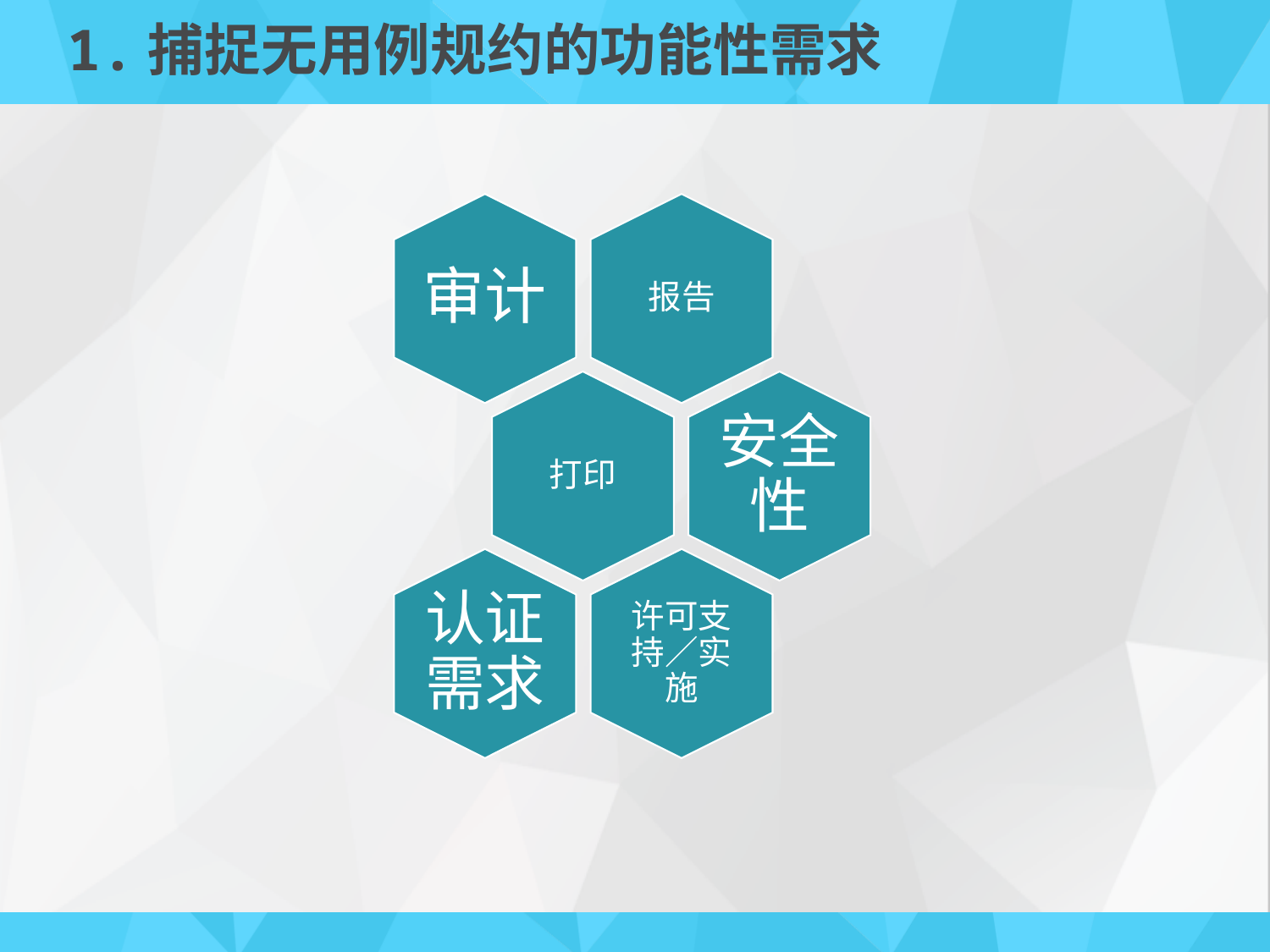

# 1.捕捉无用例规约的功能性需求
报告

审计
打印

安全性
许可支持／实施

认证需求